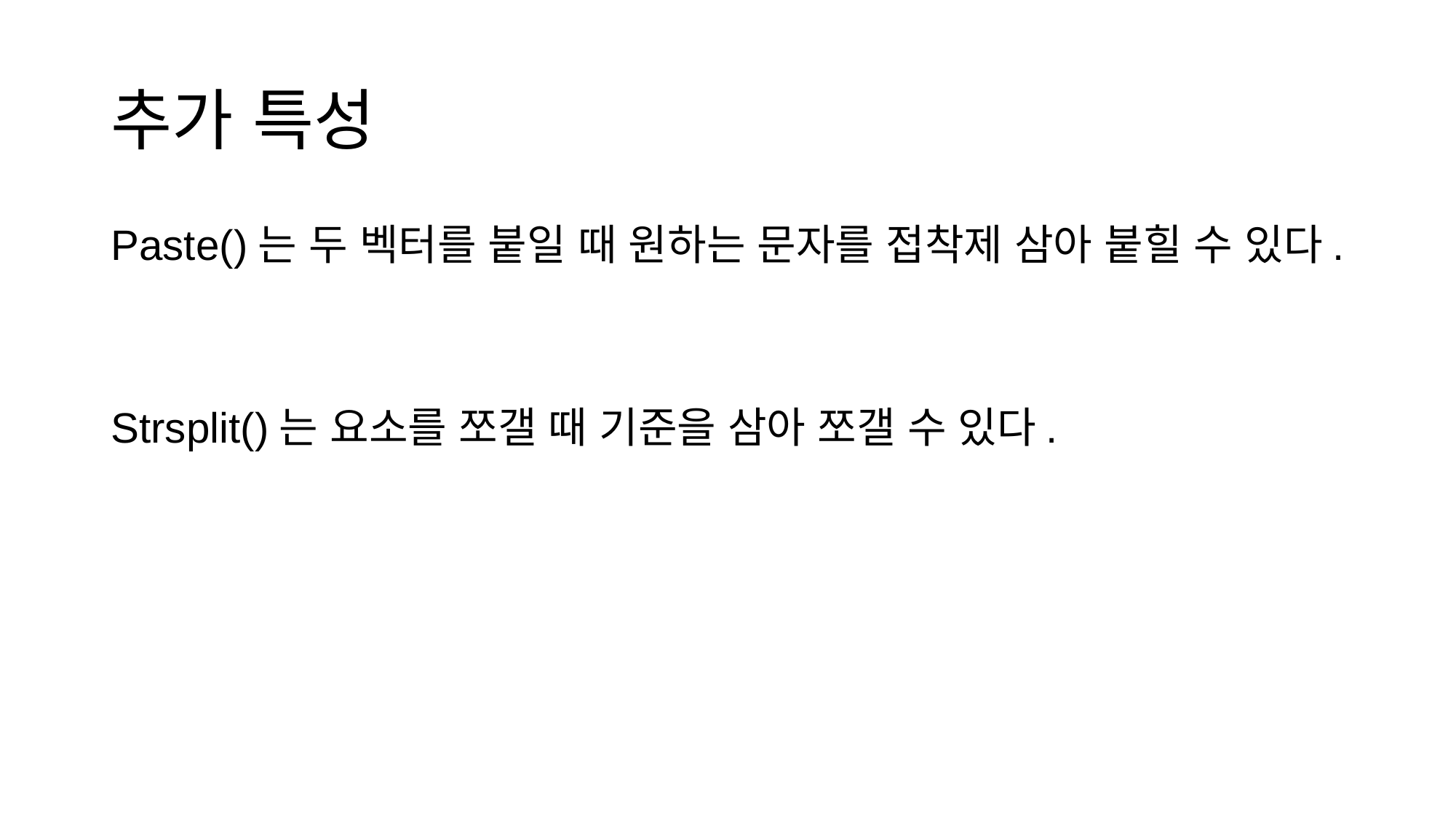

# 추가 특성
Paste()는 두 벡터를 붙일 때 원하는 문자를 접착제 삼아 붙힐 수 있다.

Strsplit()는 요소를 쪼갤 때 기준을 삼아 쪼갤 수 있다.